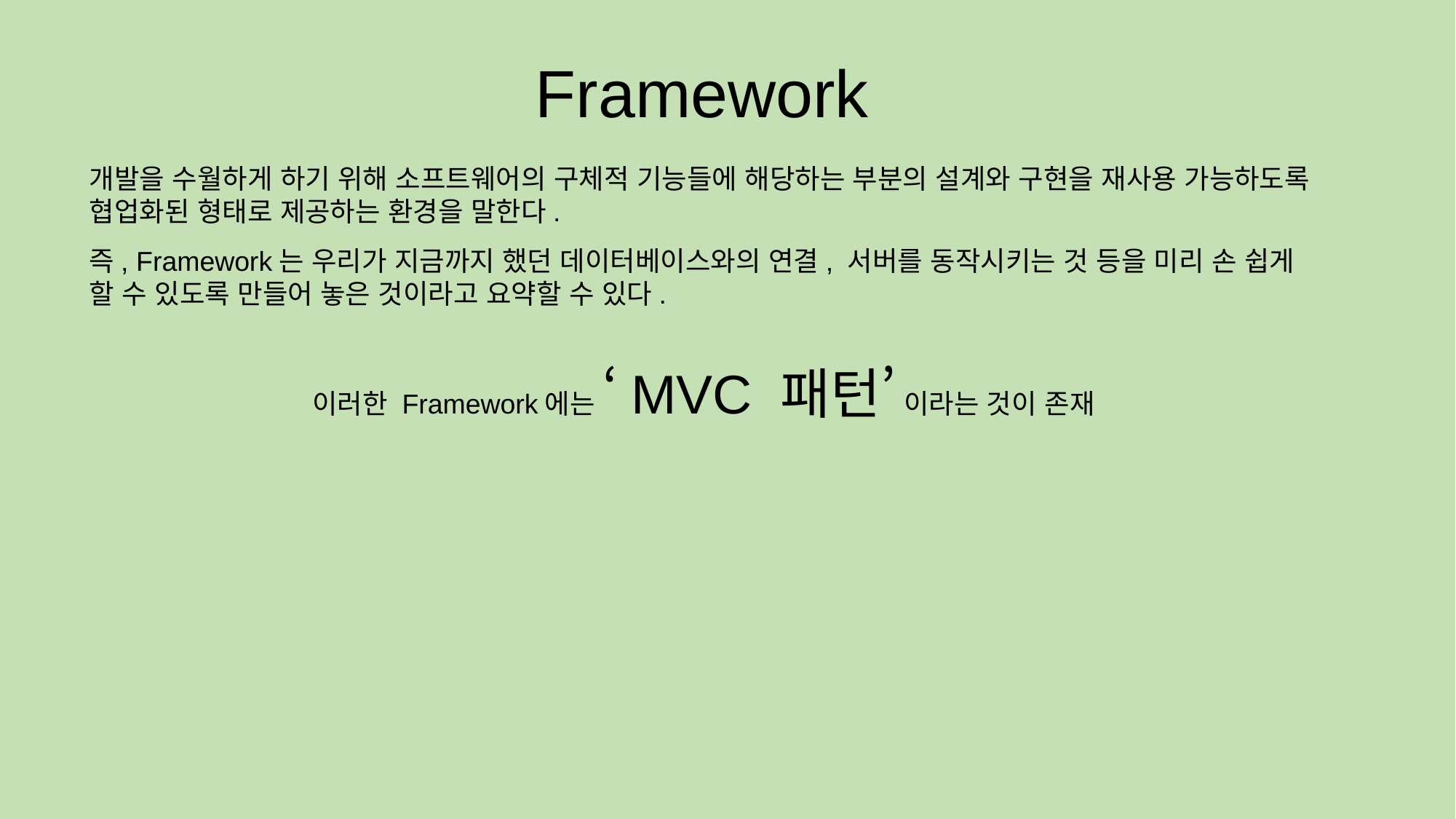

Framework
개발을 수월하게 하기 위해 소프트웨어의 구체적 기능들에 해당하는 부분의 설계와 구현을 재사용 가능하도록 협업화된 형태로 제공하는 환경을 말한다.
즉, Framework는 우리가 지금까지 했던 데이터베이스와의 연결, 서버를 동작시키는 것 등을 미리 손 쉽게 할 수 있도록 만들어 놓은 것이라고 요약할 수 있다.
이러한 Framework에는 ‘MVC 패턴’ 이라는 것이 존재